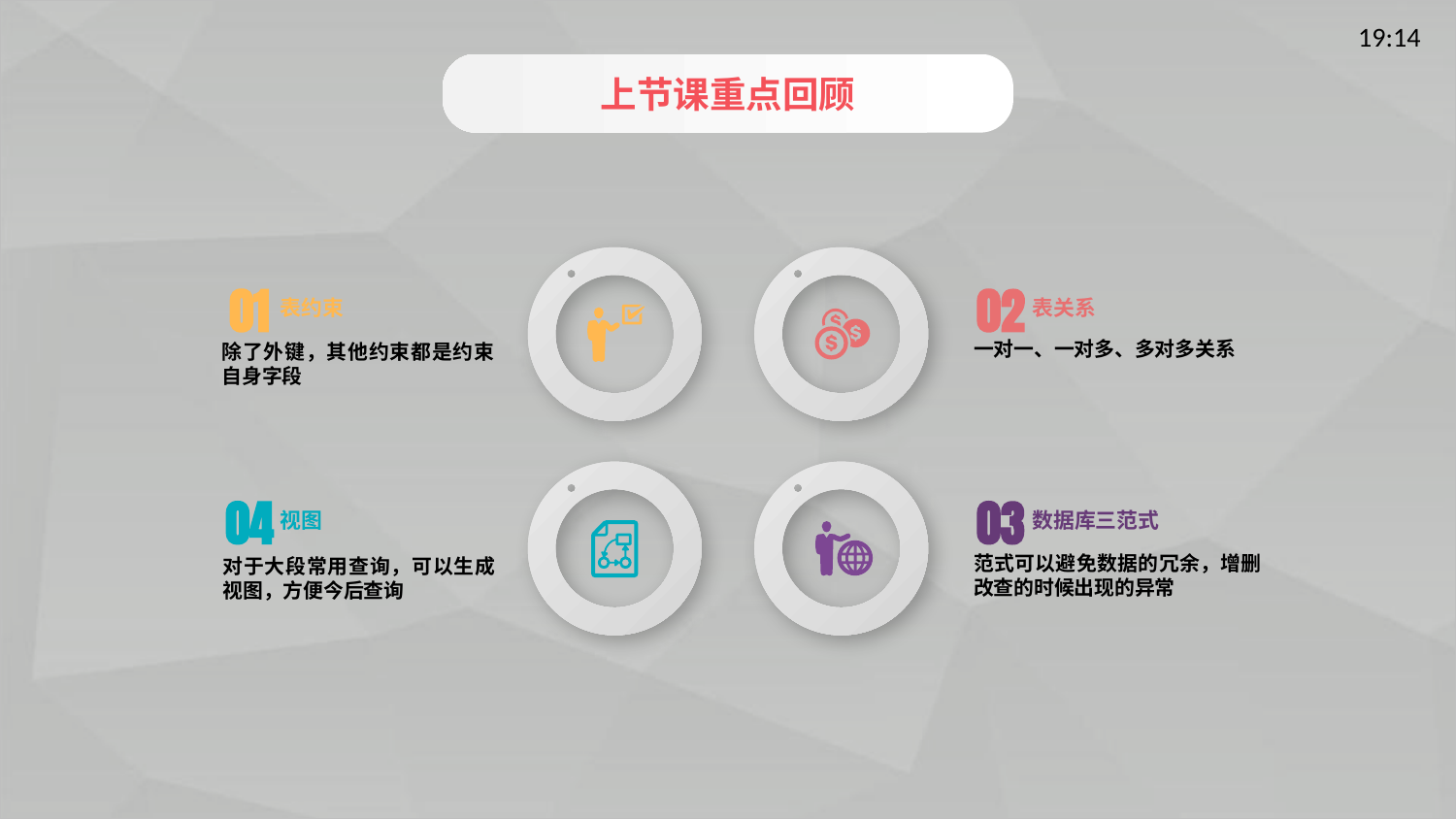

上节课重点回顾

02
表关系
一对一、一对多、多对多关系
01
表约束
除了外键，其他约束都是约束自身字段

04
视图
对于大段常用查询，可以生成视图，方便今后查询
03
数据库三范式
范式可以避免数据的冗余，增删改查的时候出现的异常